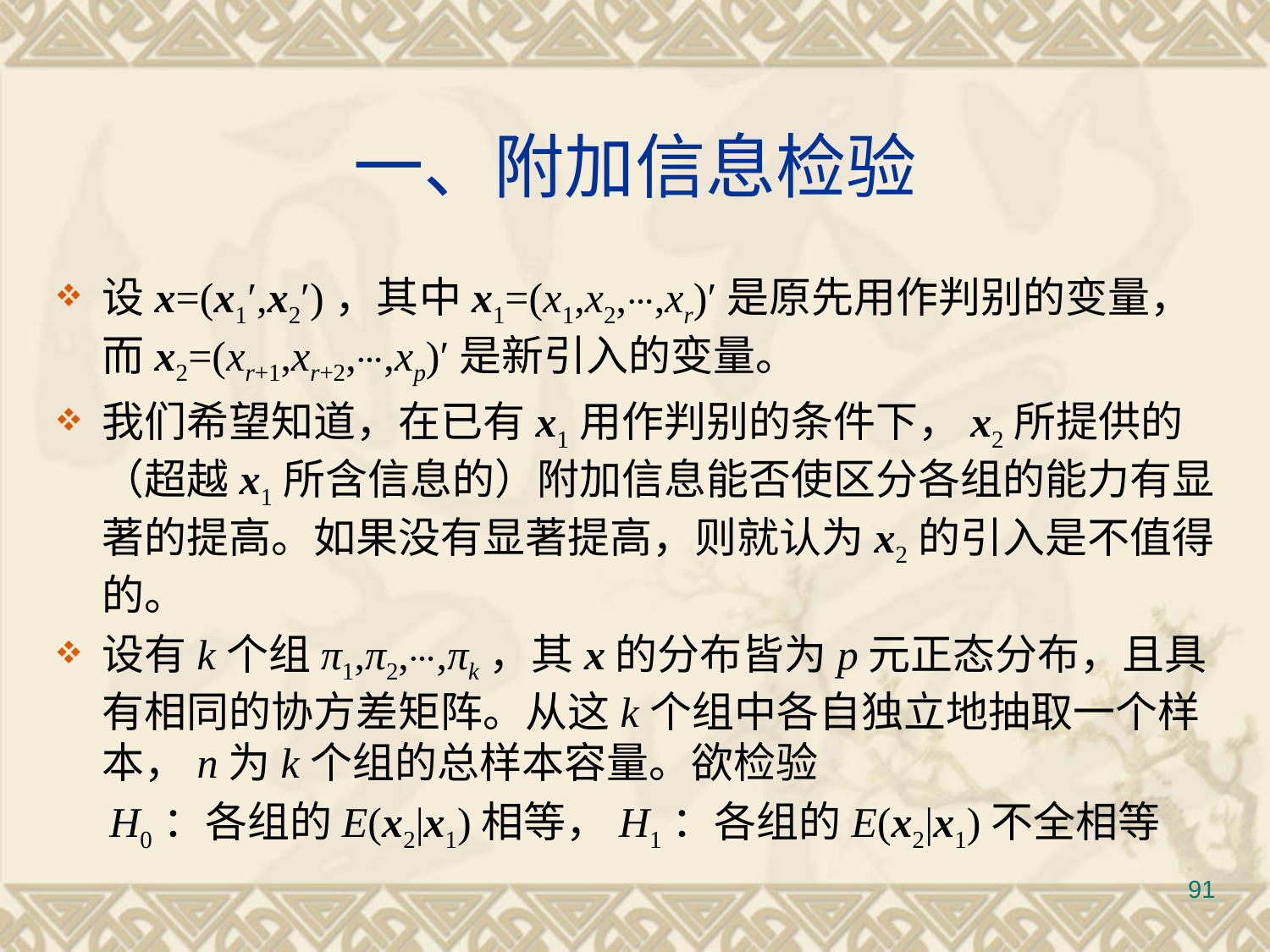

# 一、附加信息检验
设x=(x1′,x2′)，其中x1=(x1,x2,⋯,xr)′是原先用作判别的变量，而x2=(xr+1,xr+2,⋯,xp)′是新引入的变量。
我们希望知道，在已有x1用作判别的条件下，x2所提供的   （超越x1所含信息的）附加信息能否使区分各组的能力有显著的提高。如果没有显著提高，则就认为x2的引入是不值得的。
设有k个组π1,π2,⋯,πk，其x的分布皆为p元正态分布，且具有相同的协方差矩阵。从这k个组中各自独立地抽取一个样本，n为k个组的总样本容量。欲检验
H0：各组的E(x2|x1)相等，H1：各组的E(x2|x1)不全相等

91